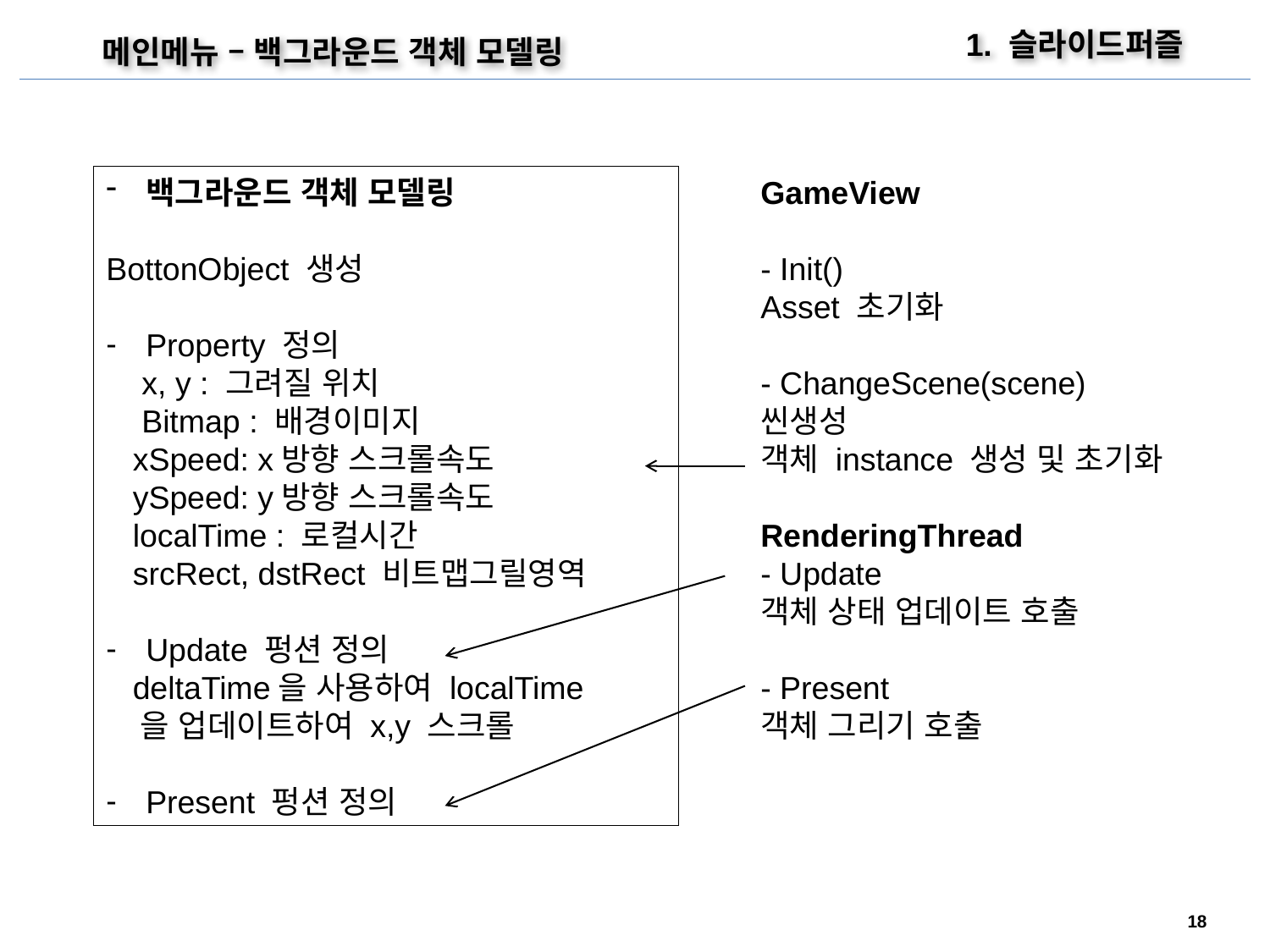

1. 슬라이드퍼즐
메인메뉴 – 백그라운드 객체 모델링
백그라운드 객체 모델링

BottonObject 생성

Property 정의
    x, y : 그려질 위치
    Bitmap : 배경이미지
   xSpeed: x방향 스크롤속도
   ySpeed: y방향 스크롤속도
   localTime : 로컬시간
   srcRect, dstRect 비트맵그릴영역

Update 펑션 정의
   deltaTime을 사용하여 localTime
   을 업데이트하여 x,y 스크롤

Present 펑션 정의
GameView

- Init()
Asset 초기화

- ChangeScene(scene)
씬생성
객체 instance 생성 및 초기화

RenderingThread
- Update
객체 상태 업데이트 호출

- Present
객체 그리기 호출